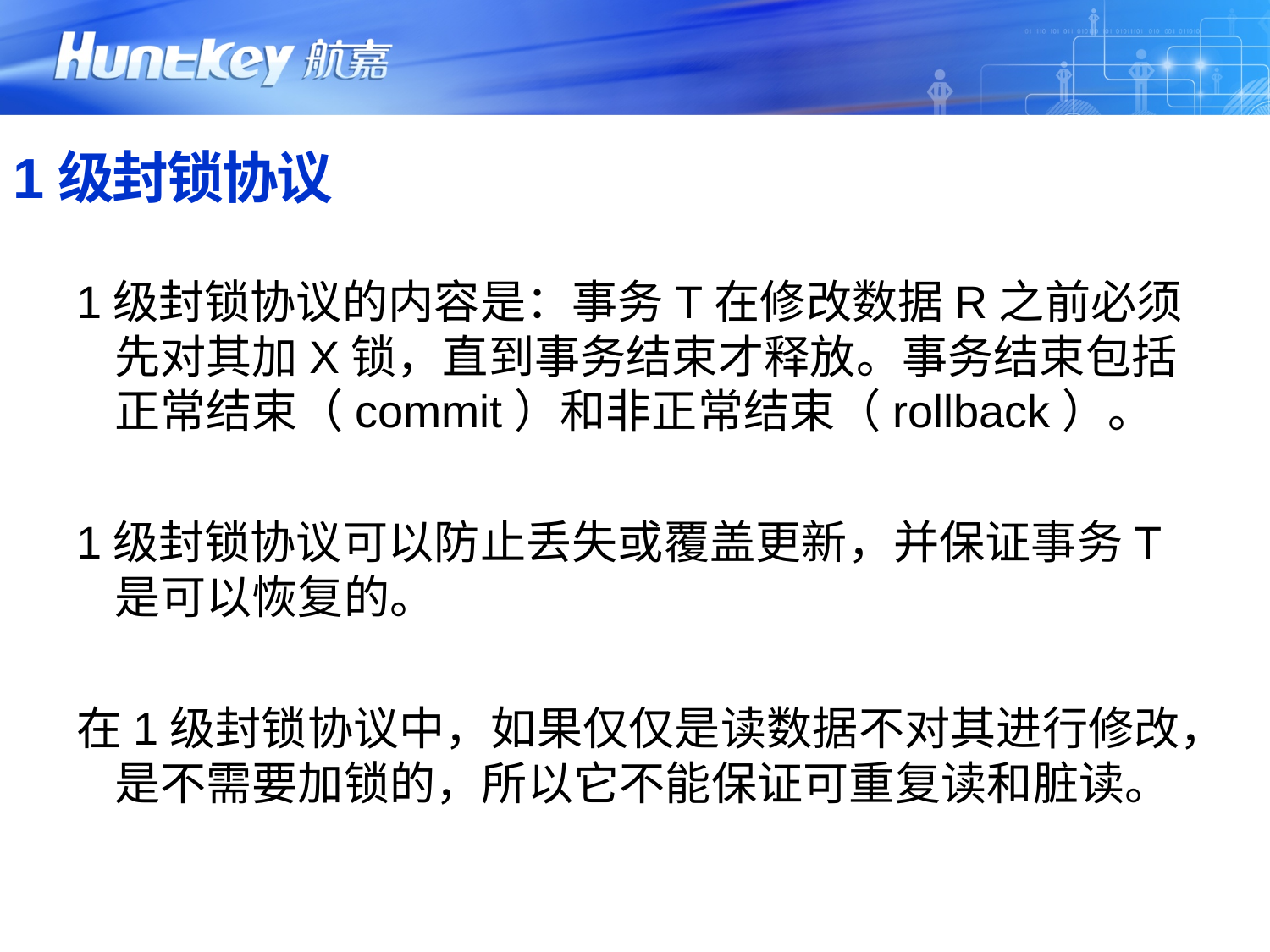

# 1级封锁协议
1级封锁协议的内容是：事务T在修改数据R之前必须先对其加X锁，直到事务结束才释放。事务结束包括正常结束（commit）和非正常结束（rollback）。

1级封锁协议可以防止丢失或覆盖更新，并保证事务T是可以恢复的。

在1级封锁协议中，如果仅仅是读数据不对其进行修改，是不需要加锁的，所以它不能保证可重复读和脏读。